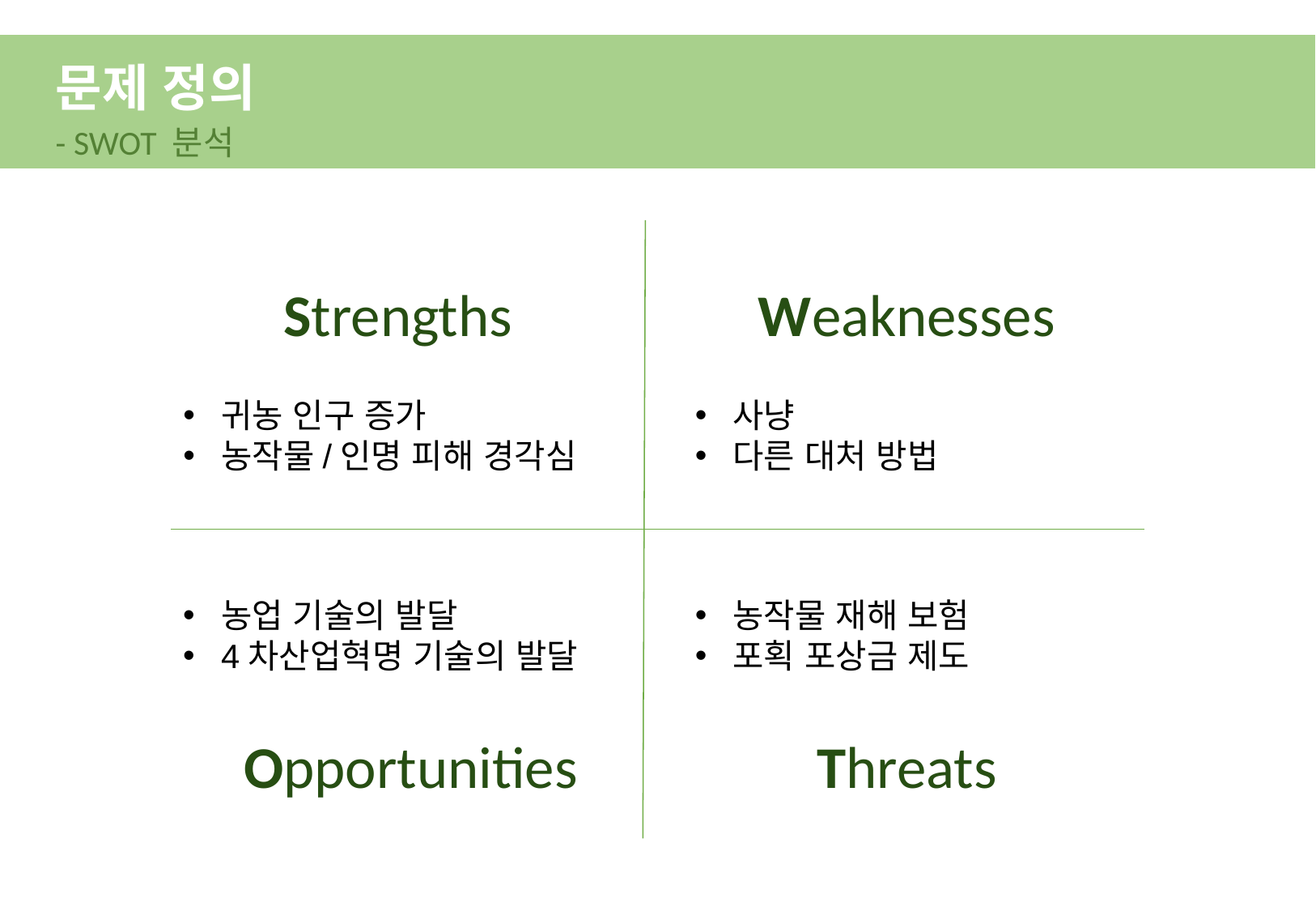

문제 정의
- SWOT 분석
Strengths
Weaknesses
귀농 인구 증가
농작물/인명 피해 경각심
사냥
다른 대처 방법
농업 기술의 발달
4차산업혁명 기술의 발달
농작물 재해 보험
포획 포상금 제도
Opportunities
Threats